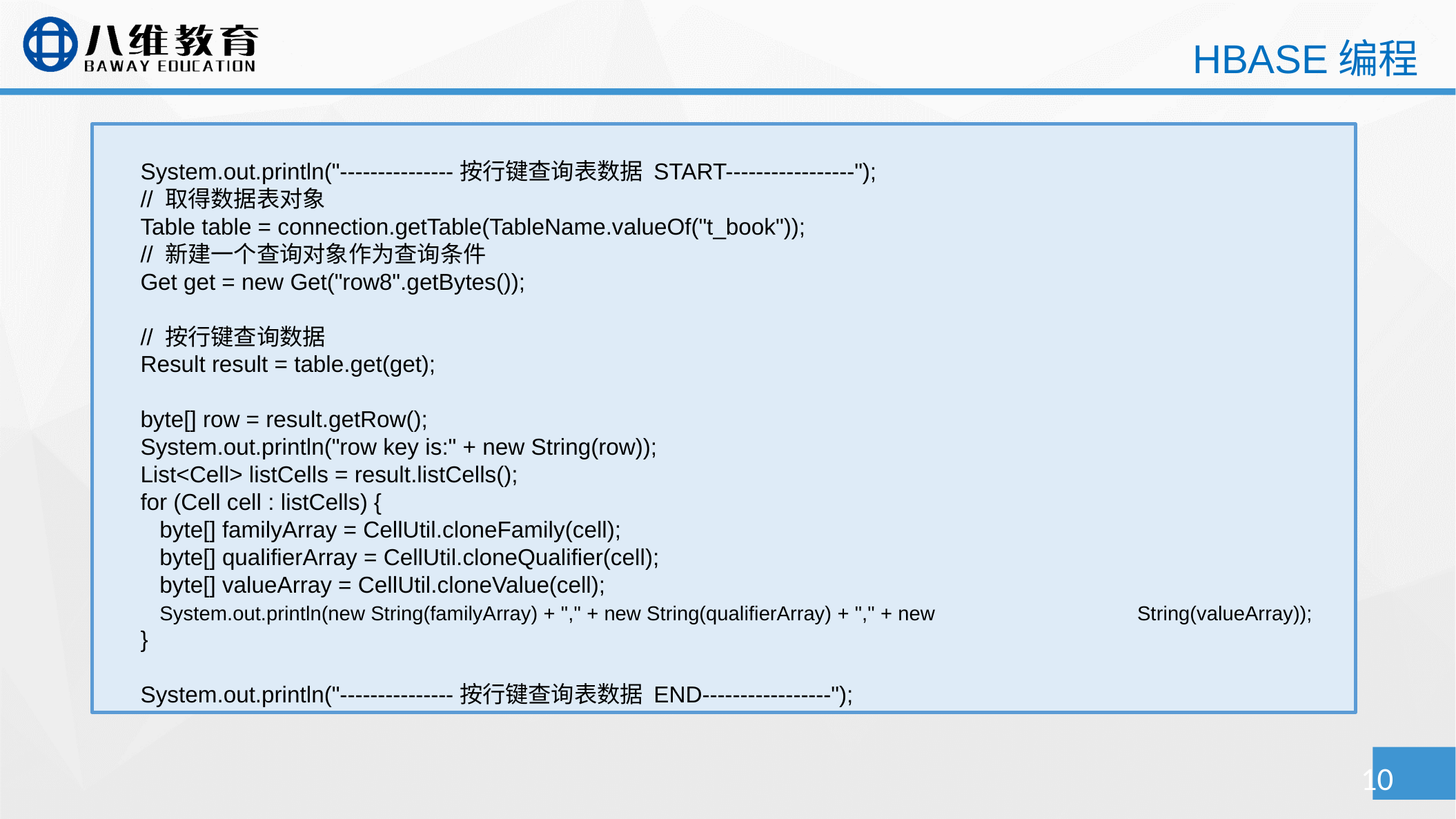

HBASE编程

      System.out.println("---------------按行键查询表数据 START-----------------");
      // 取得数据表对象
      Table table = connection.getTable(TableName.valueOf("t_book"));
      // 新建一个查询对象作为查询条件
      Get get = new Get("row8".getBytes());

      // 按行键查询数据
      Result result = table.get(get);

      byte[] row = result.getRow();
      System.out.println("row key is:" + new String(row));
      List<Cell> listCells = result.listCells();
      for (Cell cell : listCells) {
         byte[] familyArray = CellUtil.cloneFamily(cell);
         byte[] qualifierArray = CellUtil.cloneQualifier(cell);
         byte[] valueArray = CellUtil.cloneValue(cell);
         System.out.println(new String(familyArray) + "," + new String(qualifierArray) + "," + new 	     	String(valueArray));
      }

      System.out.println("---------------按行键查询表数据 END-----------------");